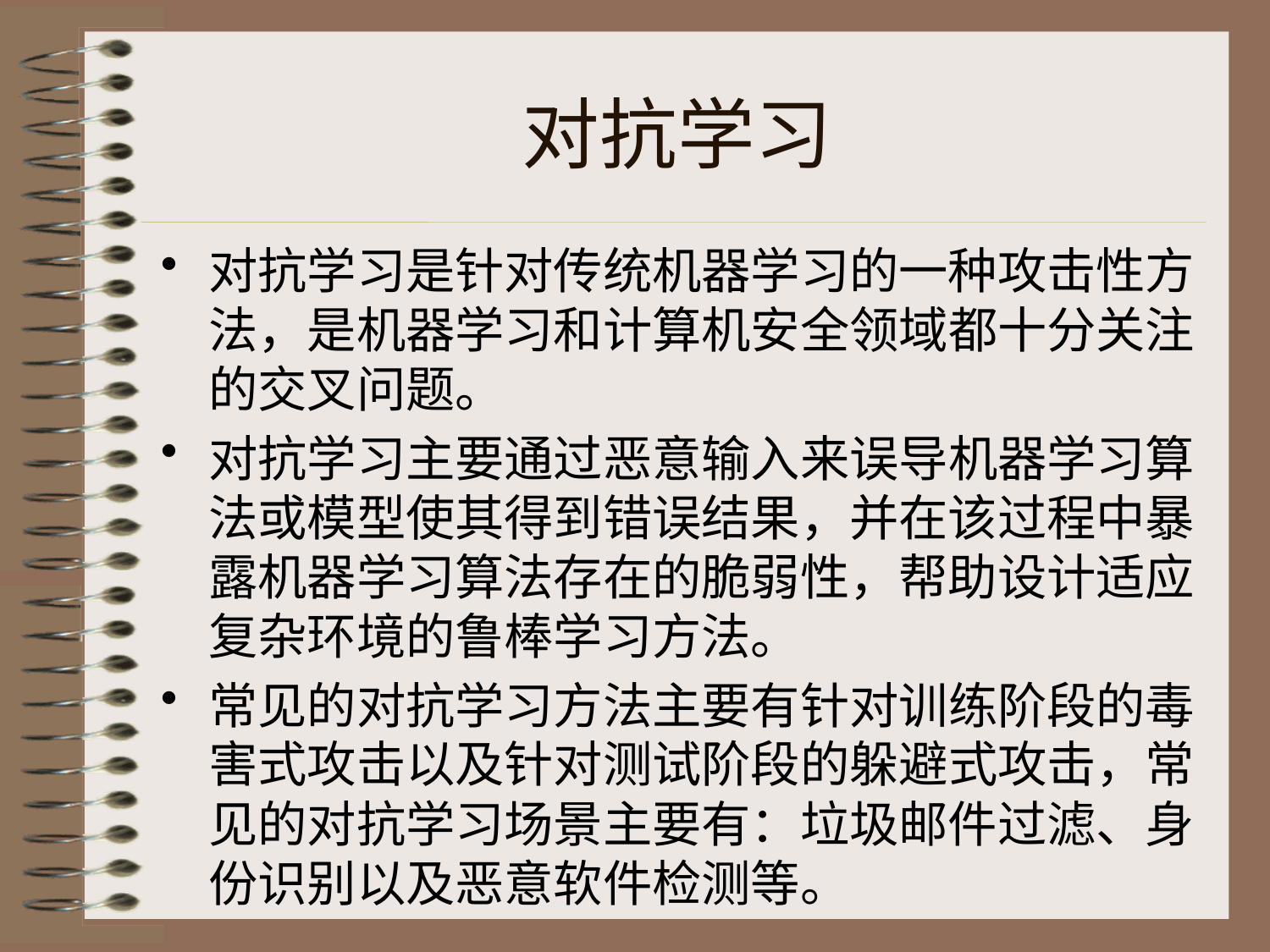

# 对抗学习
对抗学习是针对传统机器学习的一种攻击性方法，是机器学习和计算机安全领域都十分关注的交叉问题。
对抗学习主要通过恶意输入来误导机器学习算法或模型使其得到错误结果，并在该过程中暴露机器学习算法存在的脆弱性，帮助设计适应复杂环境的鲁棒学习方法。
常见的对抗学习方法主要有针对训练阶段的毒害式攻击以及针对测试阶段的躲避式攻击，常见的对抗学习场景主要有：垃圾邮件过滤、身份识别以及恶意软件检测等。